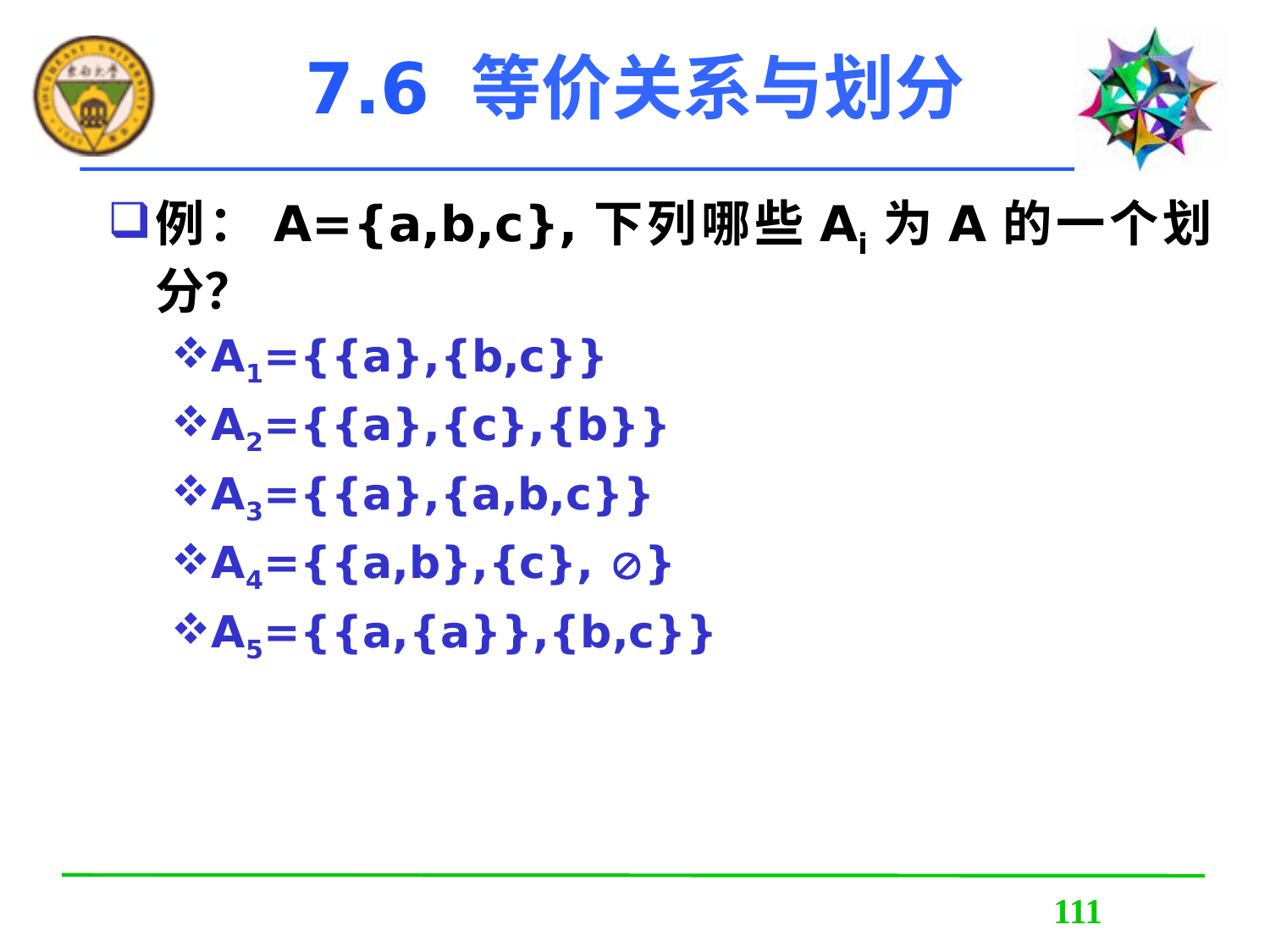

# 7.6 等价关系与划分
例：A={a,b,c},下列哪些Ai为A的一个划分？
A1={{a},{b,c}}
A2={{a},{c},{b}}
A3={{a},{a,b,c}}
A4={{a,b},{c}, ∅}
A5={{a,{a}},{b,c}}